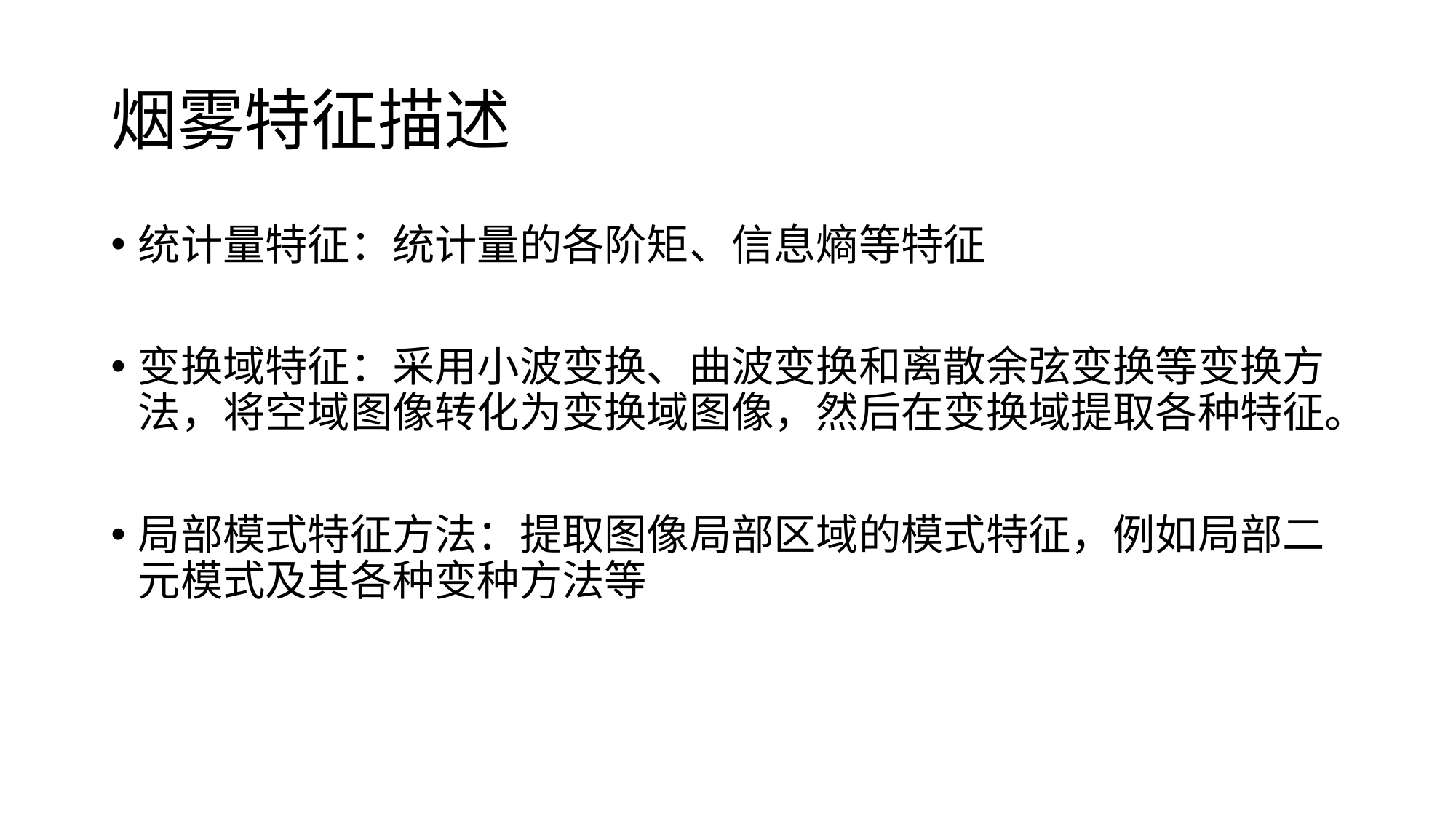

# 烟雾特征描述
统计量特征：统计量的各阶矩、信息熵等特征

变换域特征：采用小波变换、曲波变换和离散余弦变换等变换方法，将空域图像转化为变换域图像，然后在变换域提取各种特征。

局部模式特征方法：提取图像局部区域的模式特征，例如局部二元模式及其各种变种方法等